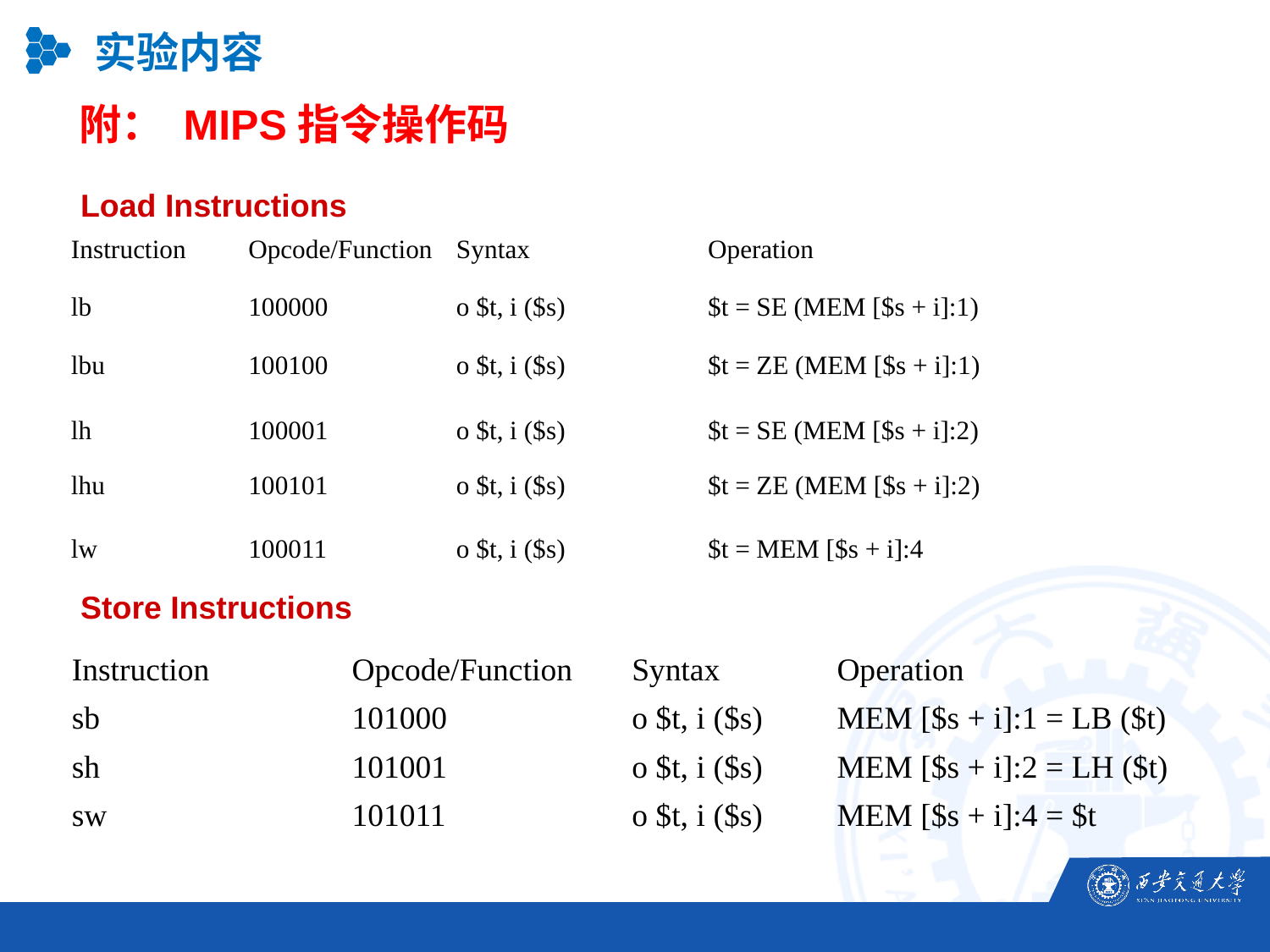

实验内容
附： MIPS指令操作码
Load Instructions
| Instruction | Opcode/Function | Syntax | Operation |
| --- | --- | --- | --- |
| lb | 100000 | o $t, i ($s) | $t = SE (MEM [$s + i]:1) |
| lbu | 100100 | o $t, i ($s) | $t = ZE (MEM [$s + i]:1) |
| lh | 100001 | o $t, i ($s) | $t = SE (MEM [$s + i]:2) |
| lhu | 100101 | o $t, i ($s) | $t = ZE (MEM [$s + i]:2) |
| lw | 100011 | o $t, i ($s) | $t = MEM [$s + i]:4 |
Store Instructions
| Instruction | Opcode/Function | Syntax | Operation |
| --- | --- | --- | --- |
| sb | 101000 | o $t, i ($s) | MEM [$s + i]:1 = LB ($t) |
| sh | 101001 | o $t, i ($s) | MEM [$s + i]:2 = LH ($t) |
| sw | 101011 | o $t, i ($s) | MEM [$s + i]:4 = $t |